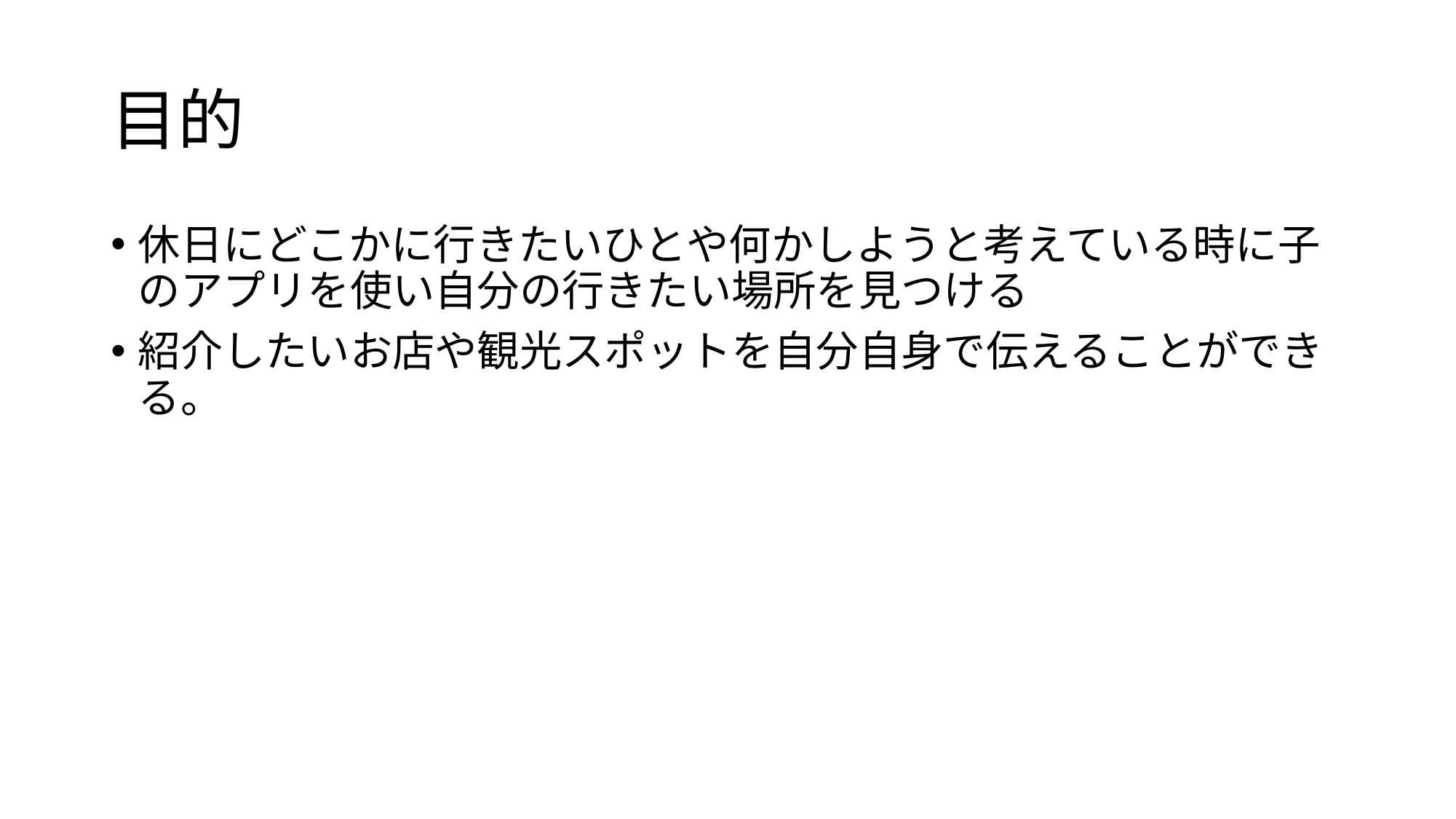

# 目的
休日にどこかに行きたいひとや何かしようと考えている時に子のアプリを使い自分の行きたい場所を見つける
紹介したいお店や観光スポットを自分自身で伝えることができる。